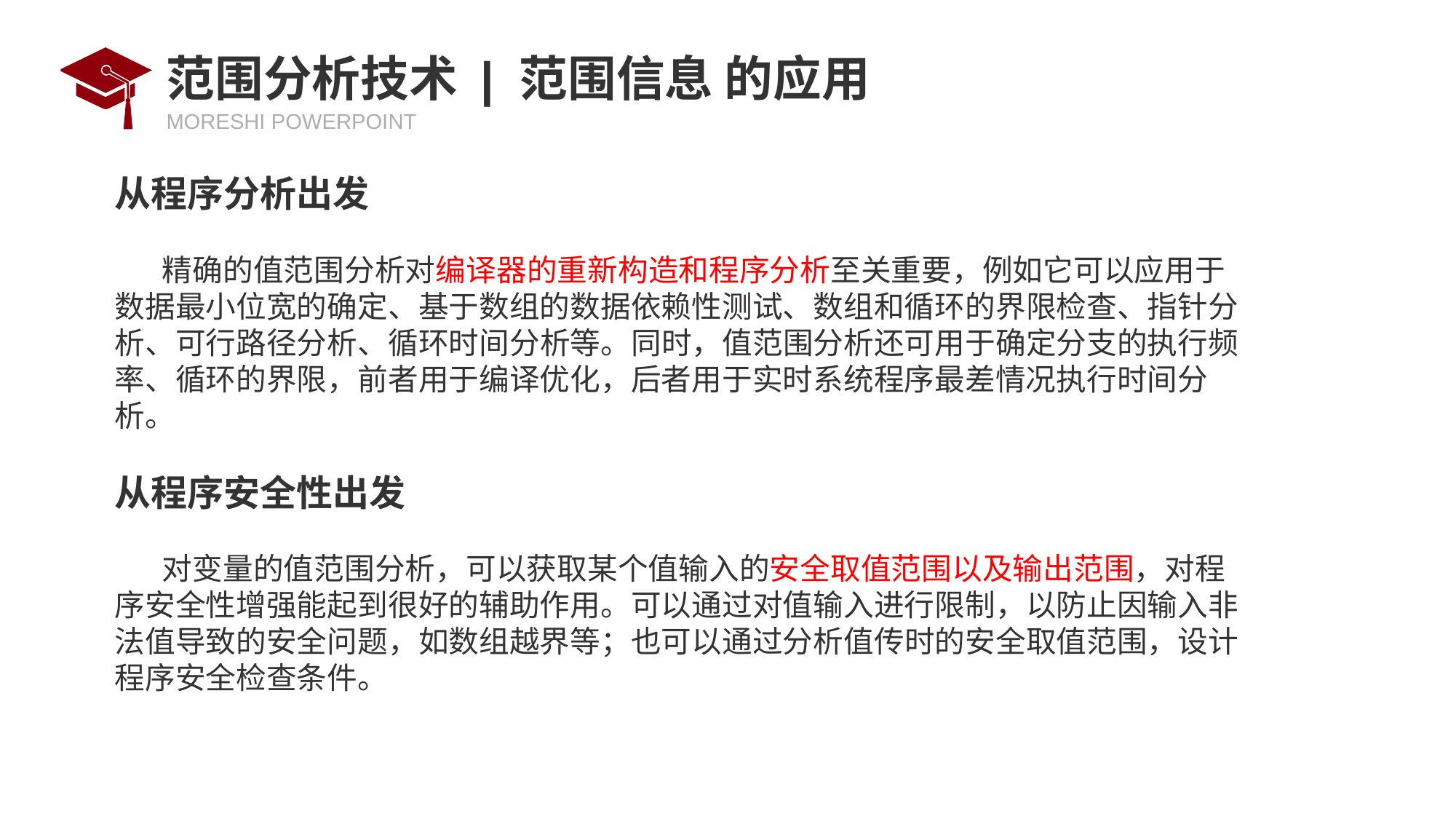

# 范围分析技术 | 范围信息 的应用
从程序分析出发

      精确的值范围分析对编译器的重新构造和程序分析至关重要，例如它可以应用于数据最小位宽的确定、基于数组的数据依赖性测试、数组和循环的界限检查、指针分析、可行路径分析、循环时间分析等。同时，值范围分析还可用于确定分支的执行频率、循环的界限，前者用于编译优化，后者用于实时系统程序最差情况执行时间分析。

从程序安全性出发

      对变量的值范围分析，可以获取某个值输入的安全取值范围以及输出范围，对程序安全性增强能起到很好的辅助作用。可以通过对值输入进行限制，以防止因输入非法值导致的安全问题，如数组越界等；也可以通过分析值传时的安全取值范围，设计程序安全检查条件。